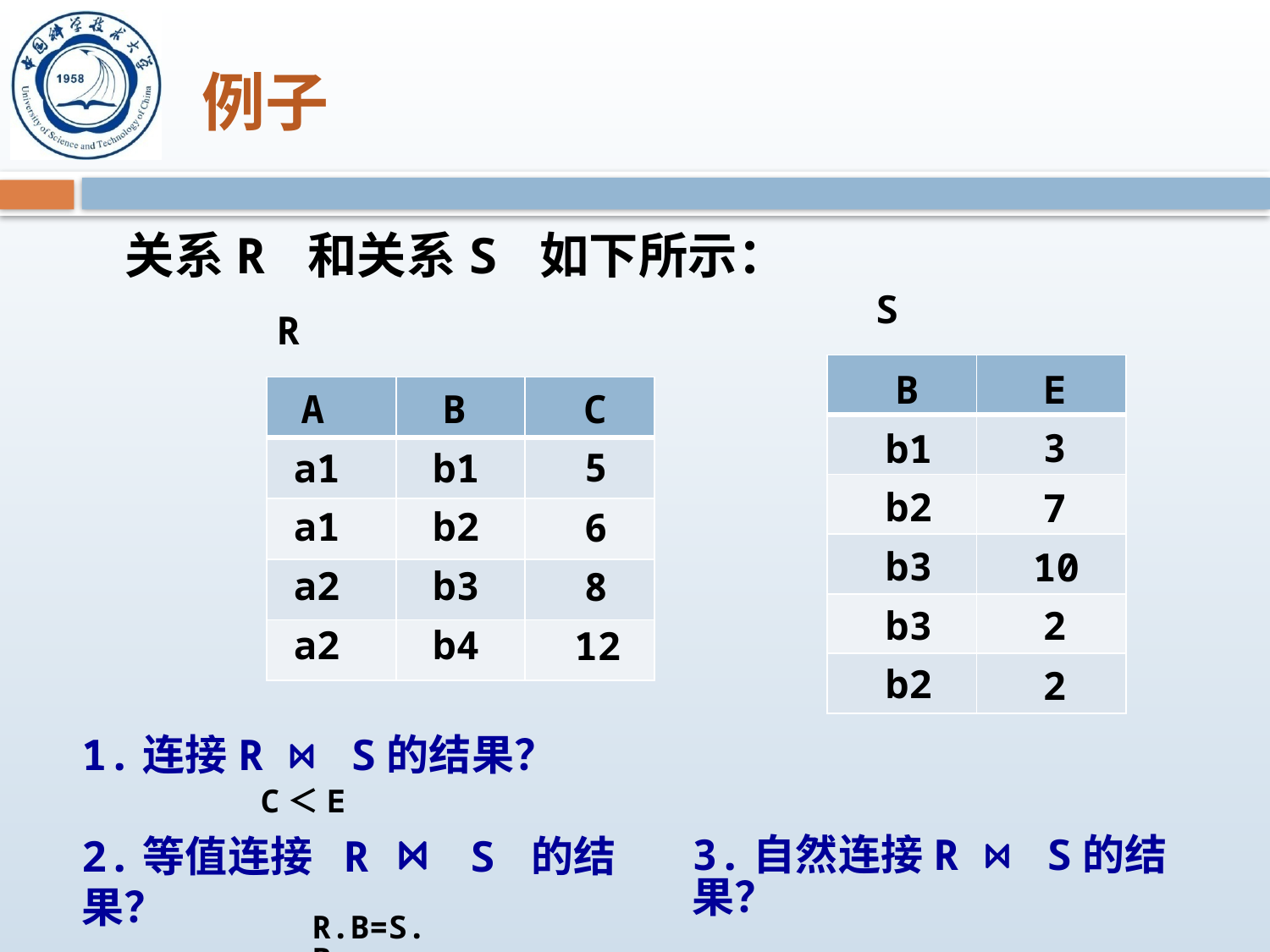

# 例子
关系R 和关系S 如下所示：
S
R
|  |  |
| --- | --- |
|  |  |
|  |  |
|  |  |
|  |  |
|  |  |
B
E
3
|  |  |  |
| --- | --- | --- |
|  |  |  |
|  |  |  |
|  |  |  |
|  |  |  |
A
B
C
5
b1
b2
b3
b3
b2
a1
a1
a2
a2
b1
b2
b3
b4
7
6
10
2
8
12
2
1.连接R ⋈ S的结果？
       C＜E
2.等值连接 R ⋈ S 的结果？
3.自然连接R ⋈ S的结果？
 R.B=S.B